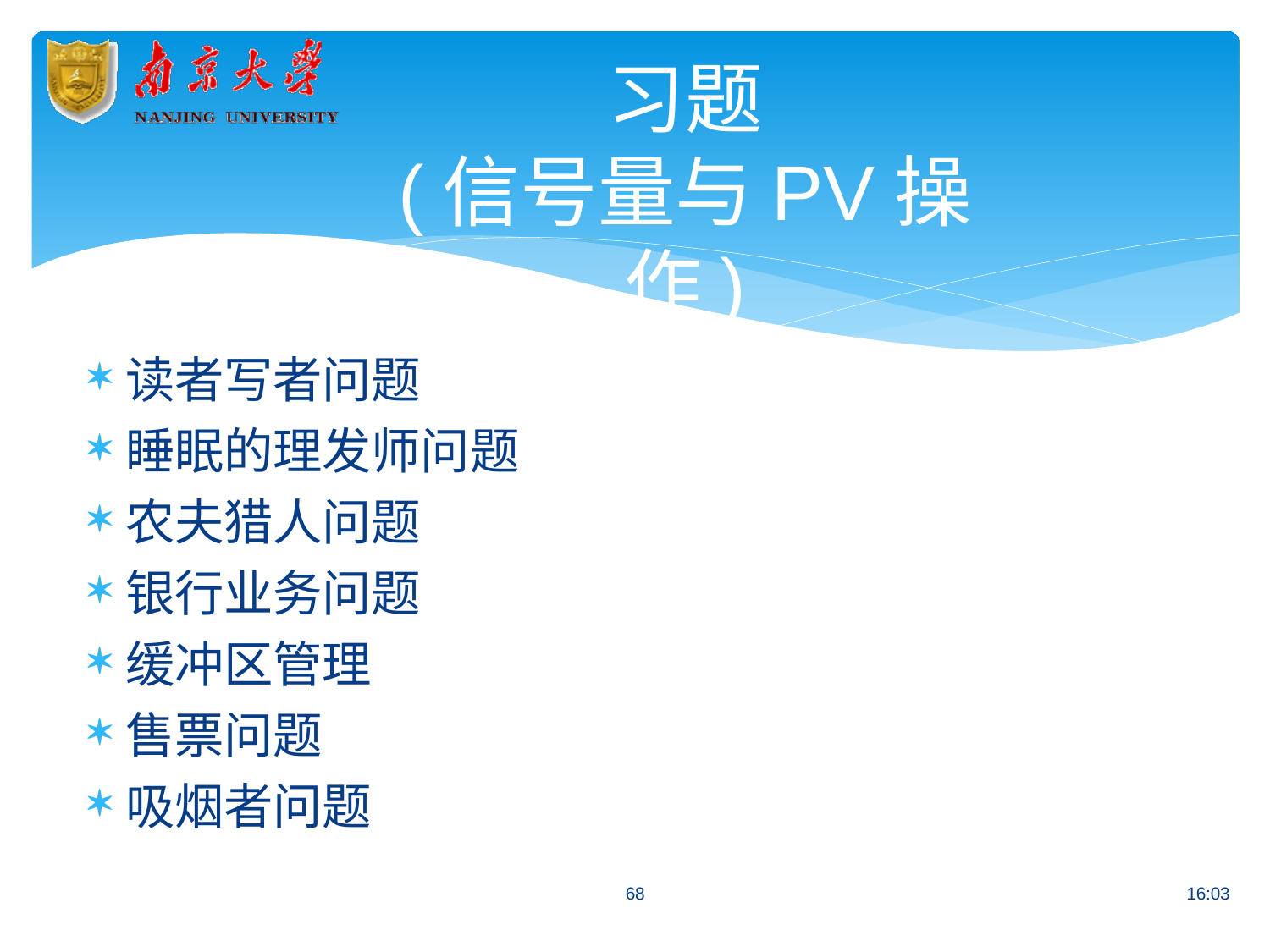

# 习题
(信号量与PV操作)

读者写者问题
睡眠的理发师问题
农夫猎人问题
银行业务问题
缓冲区管理
售票问题
吸烟者问题
68
16:03